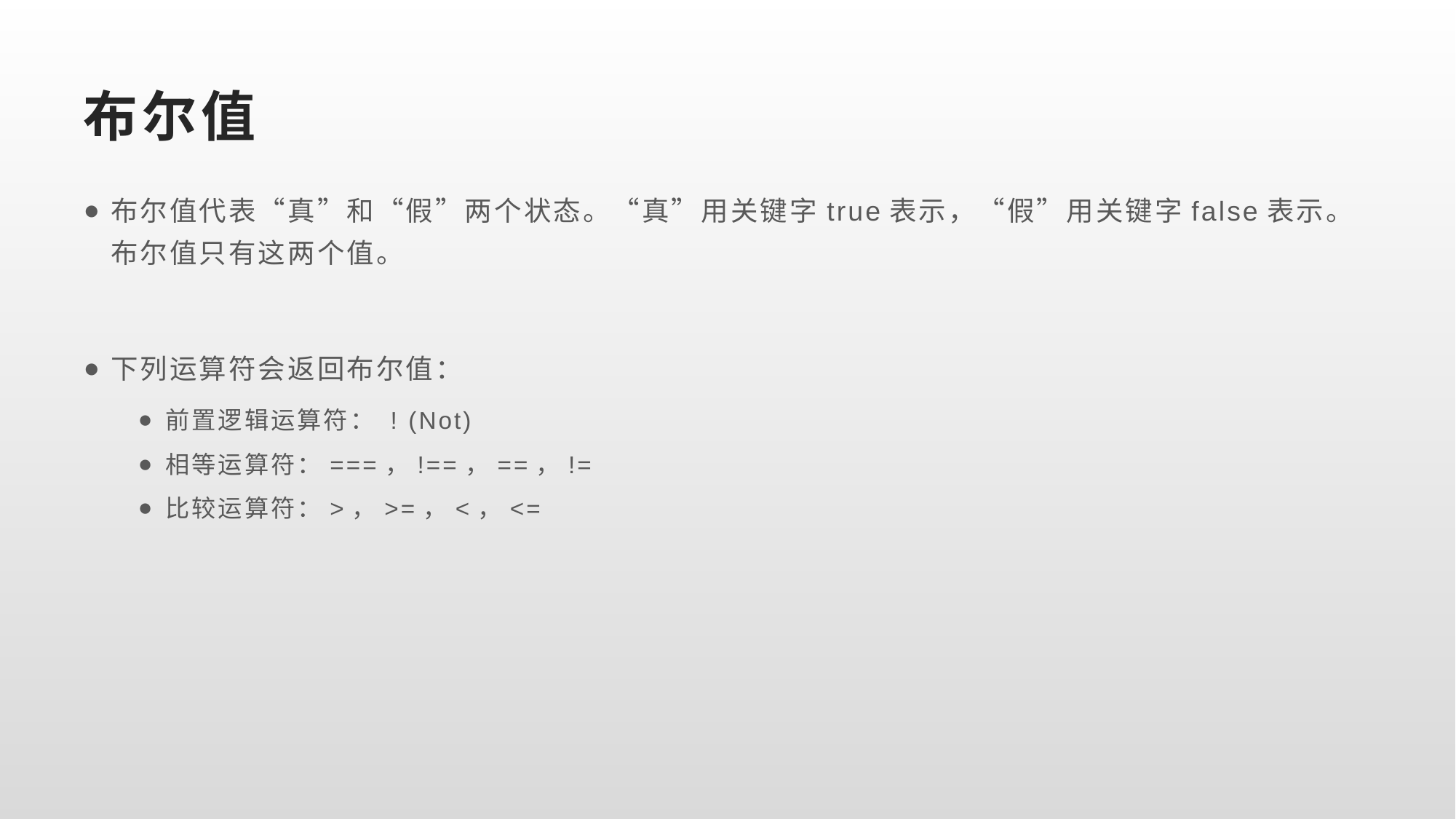

# 布尔值
布尔值代表“真”和“假”两个状态。“真”用关键字true表示，“假”用关键字false表示。布尔值只有这两个值。

下列运算符会返回布尔值：
前置逻辑运算符： ! (Not)
相等运算符：===，!==，==，!=
比较运算符：>，>=，<，<=